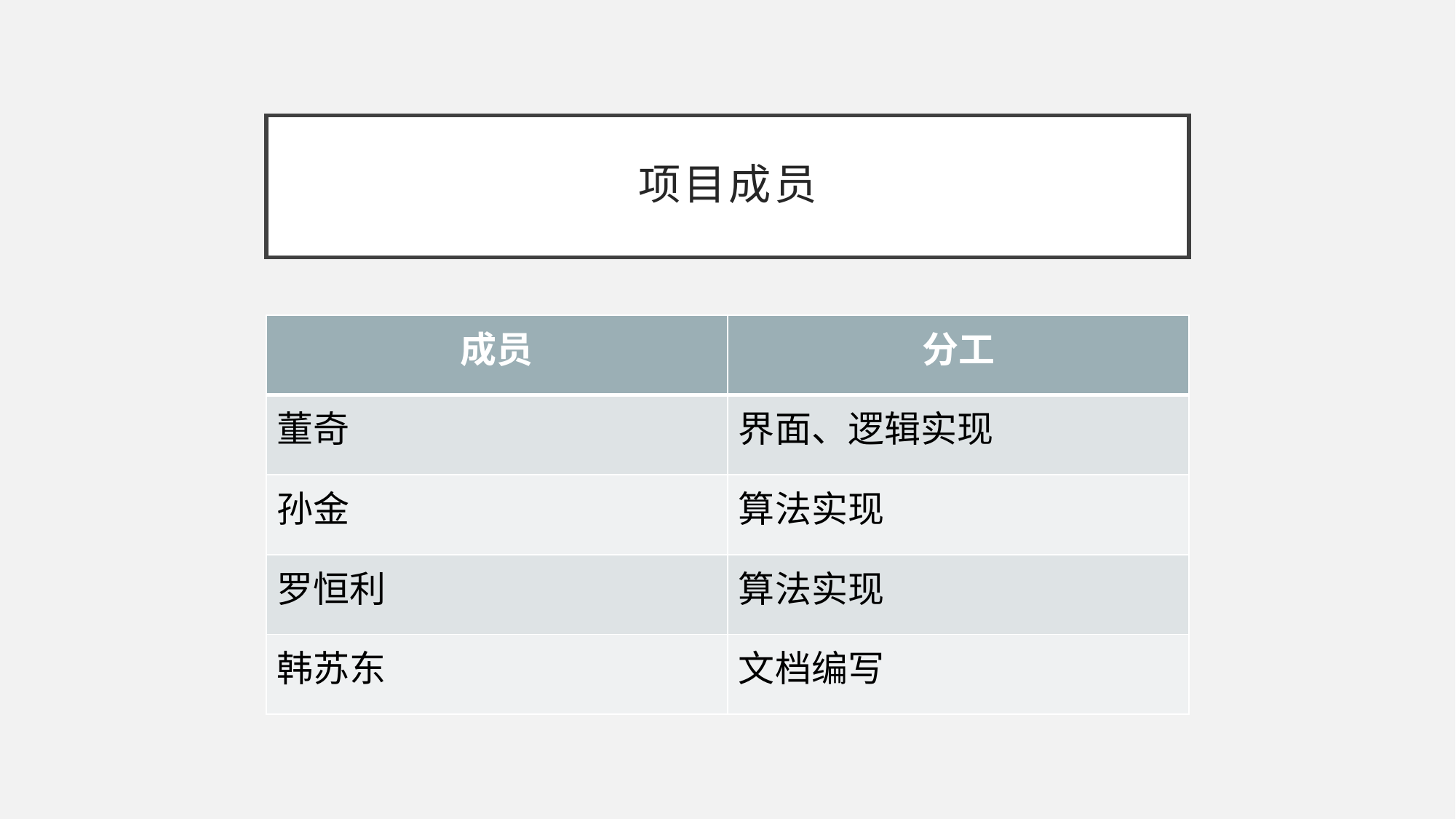

# 项目成员
| 成员 | 分工 |
| --- | --- |
| 董奇 | 界面、逻辑实现 |
| 孙金 | 算法实现 |
| 罗恒利 | 算法实现 |
| 韩苏东 | 文档编写 |